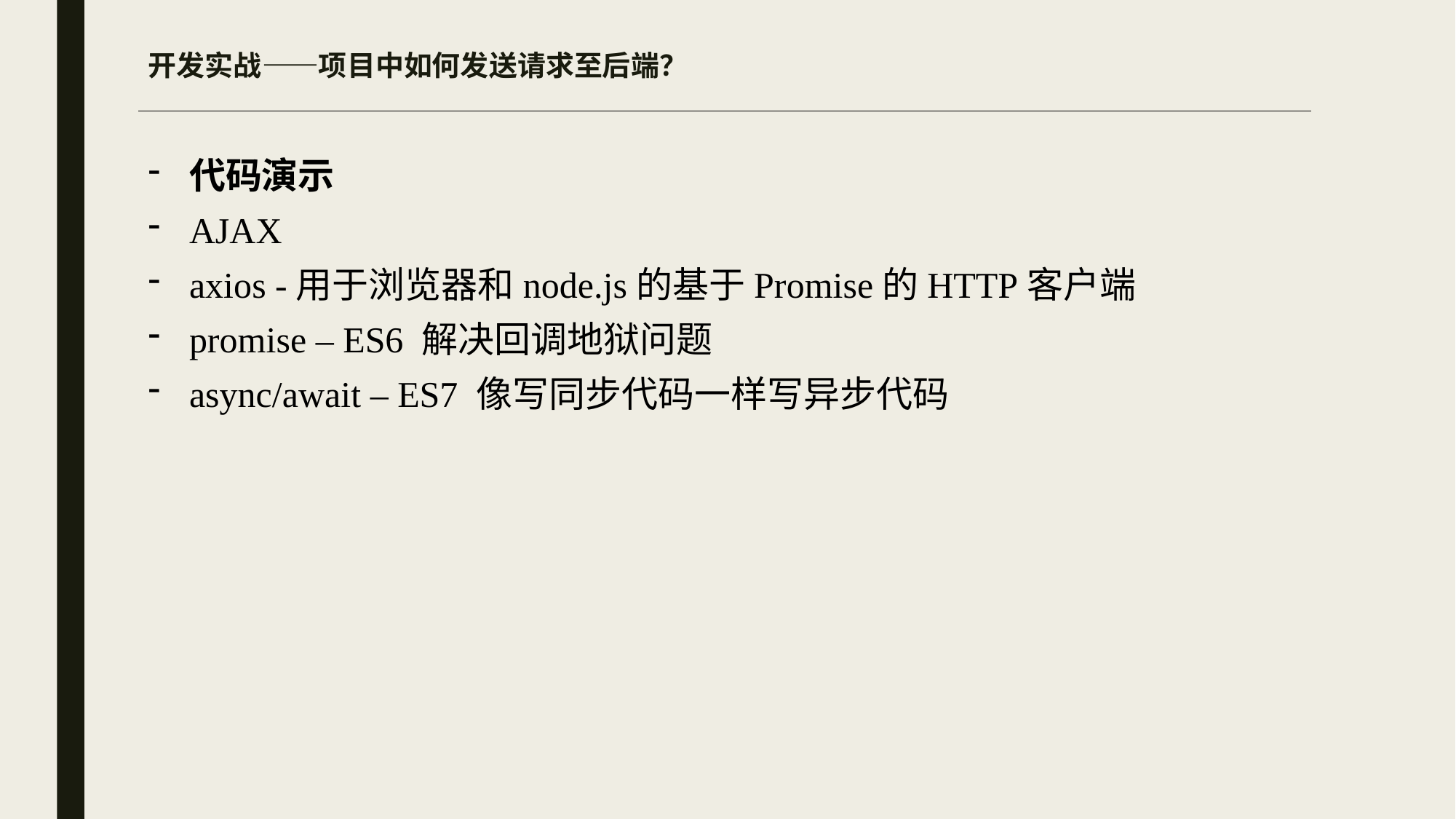

# 开发实战——项目中如何发送请求至后端？
代码演示
AJAX
axios -用于浏览器和node.js的基于Promise的HTTP客户端
promise – ES6 解决回调地狱问题
async/await – ES7 像写同步代码一样写异步代码